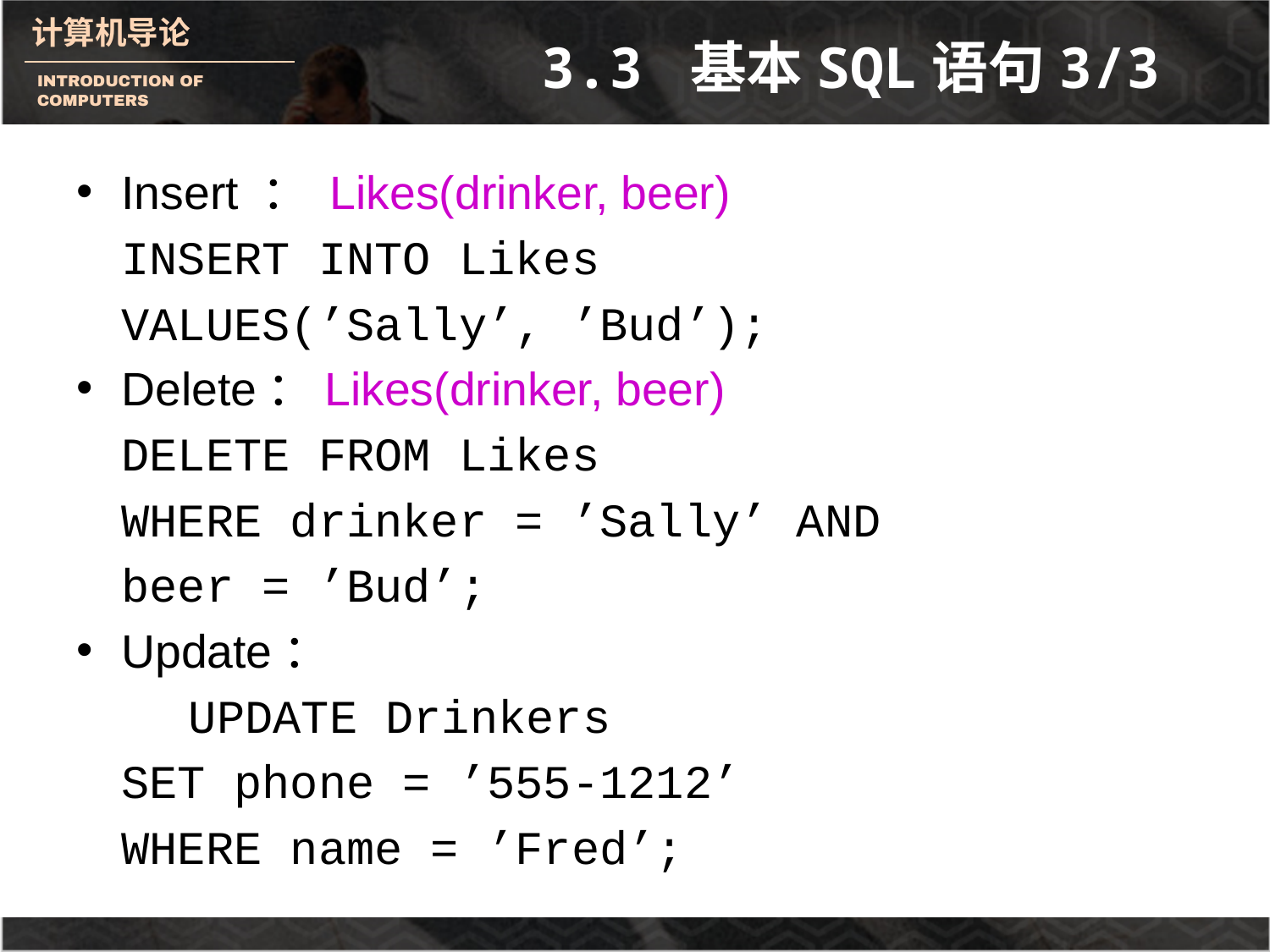

# 3.3 基本SQL语句3/3
Insert ： Likes(drinker, beer)
		INSERT INTO Likes
		VALUES(’Sally’, ’Bud’);
Delete：Likes(drinker, beer)
		DELETE FROM Likes
		WHERE drinker = ’Sally’ AND
			beer = ’Bud’;
Update：
    UPDATE Drinkers
		SET phone = ’555-1212’
		WHERE name = ’Fred’;